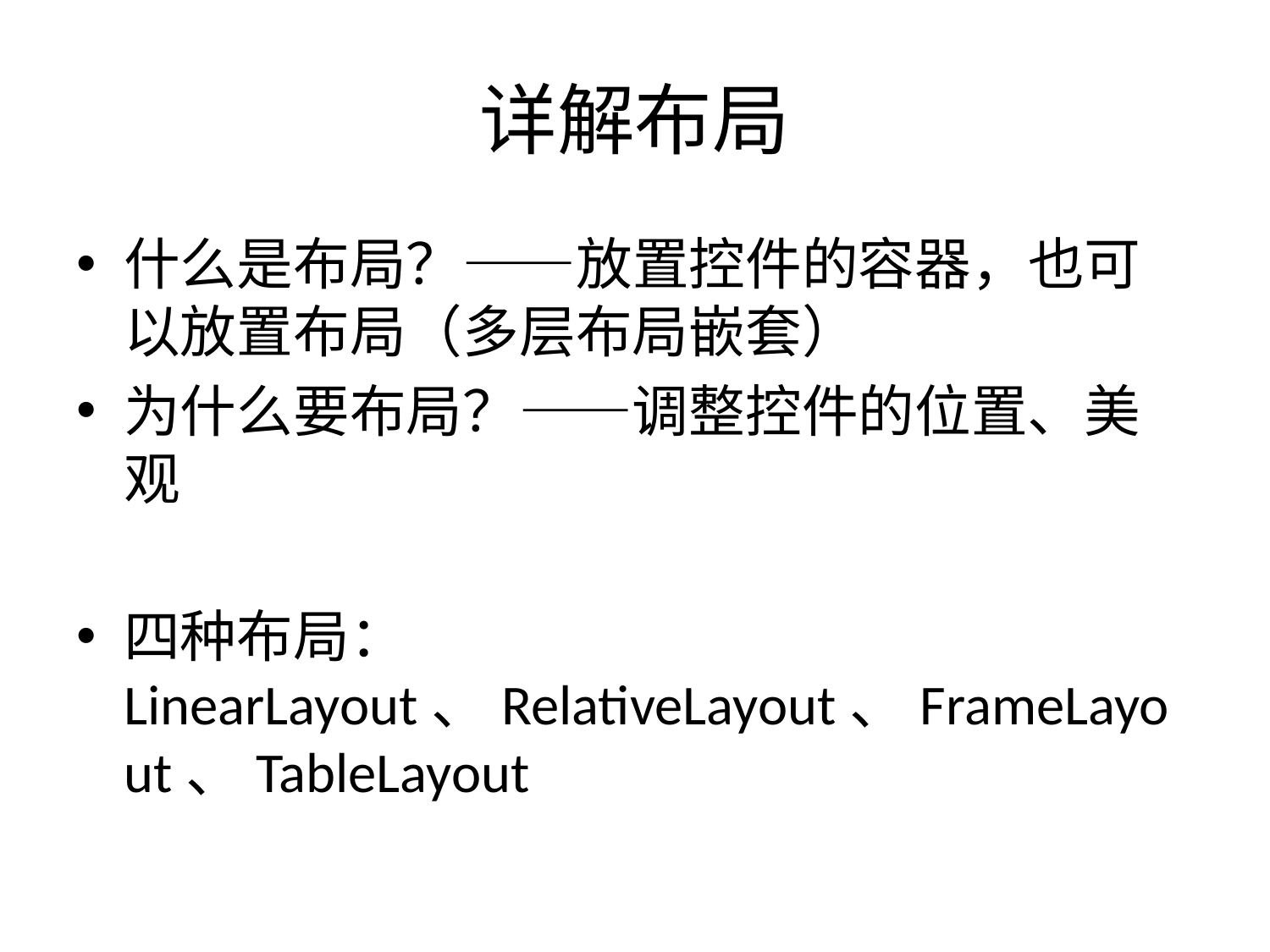

# 详解布局
什么是布局？——放置控件的容器，也可以放置布局（多层布局嵌套）
为什么要布局？——调整控件的位置、美观

四种布局：LinearLayout、RelativeLayout、FrameLayout、TableLayout